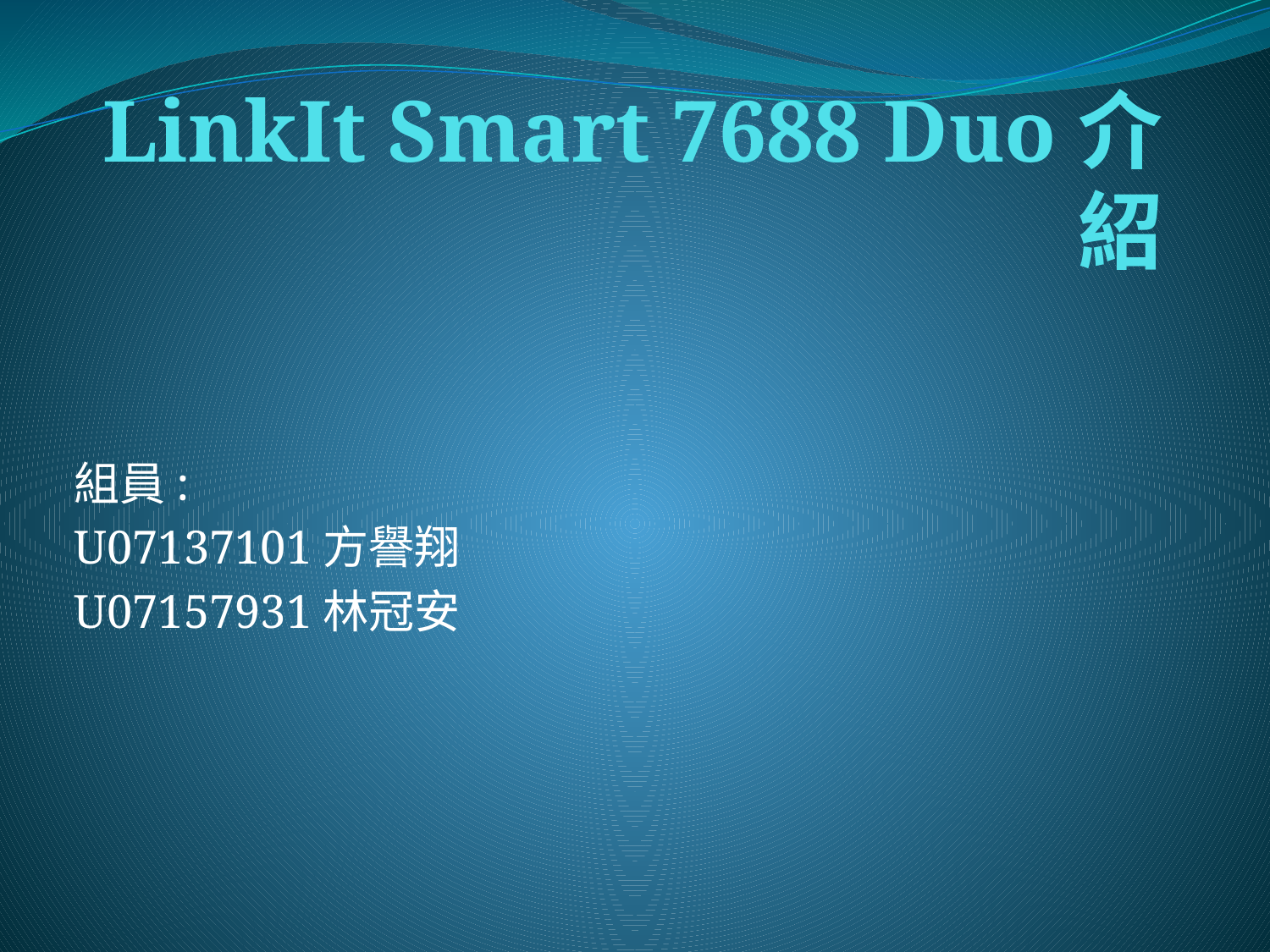

# LinkIt Smart 7688 Duo介紹
組員:
U07137101方譽翔
U07157931林冠安